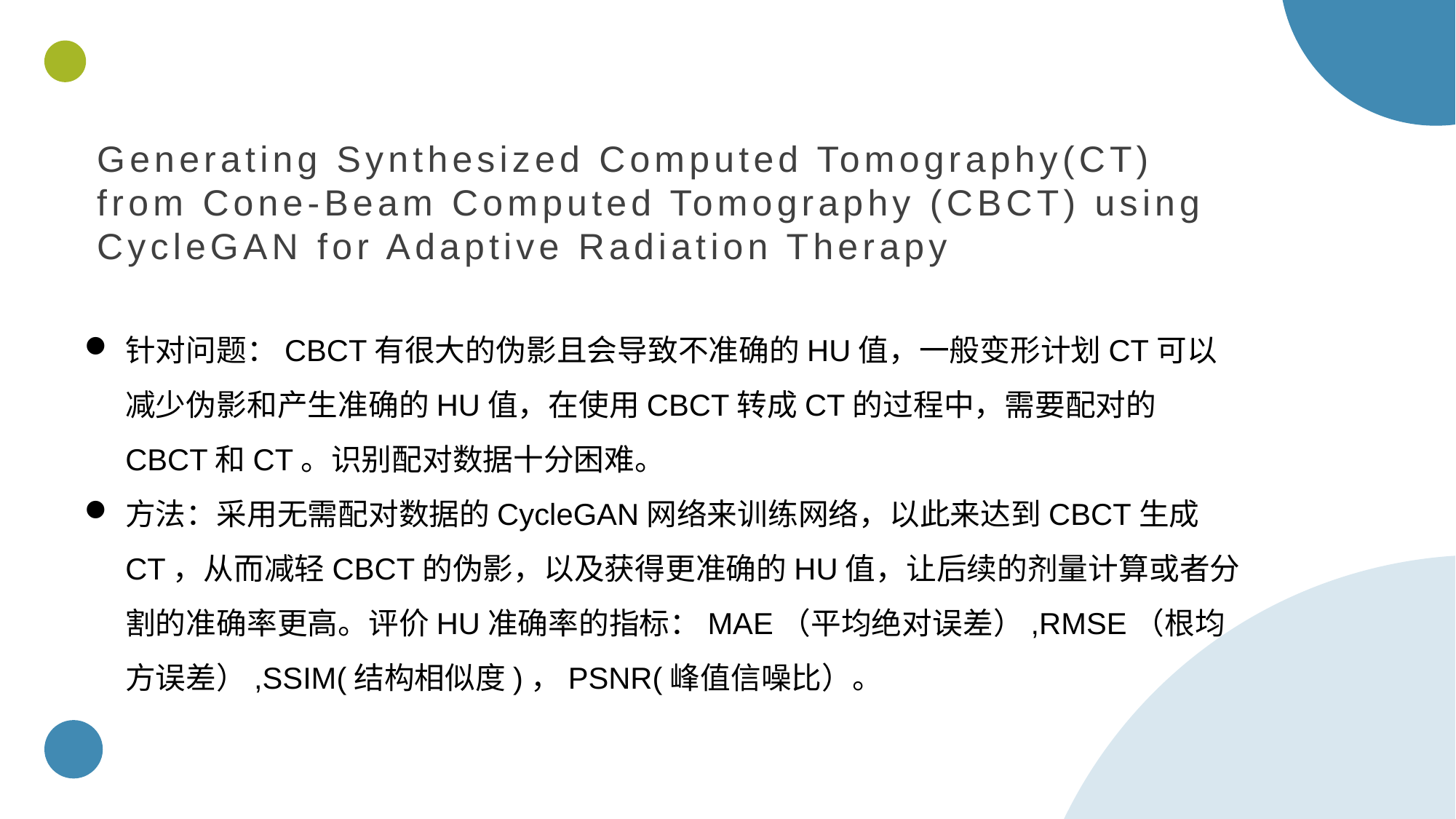

https://www.ypppt.com/
Generating Synthesized Computed Tomography(CT) from Cone-Beam Computed Tomography (CBCT) using CycleGAN for Adaptive Radiation Therapy
针对问题：CBCT有很大的伪影且会导致不准确的HU值，一般变形计划CT可以减少伪影和产生准确的HU值，在使用CBCT转成CT的过程中，需要配对的CBCT和CT。识别配对数据十分困难。
方法：采用无需配对数据的CycleGAN网络来训练网络，以此来达到CBCT生成CT，从而减轻CBCT的伪影，以及获得更准确的HU值，让后续的剂量计算或者分割的准确率更高。评价HU准确率的指标：MAE（平均绝对误差）,RMSE（根均方误差）,SSIM(结构相似度)，PSNR(峰值信噪比）。